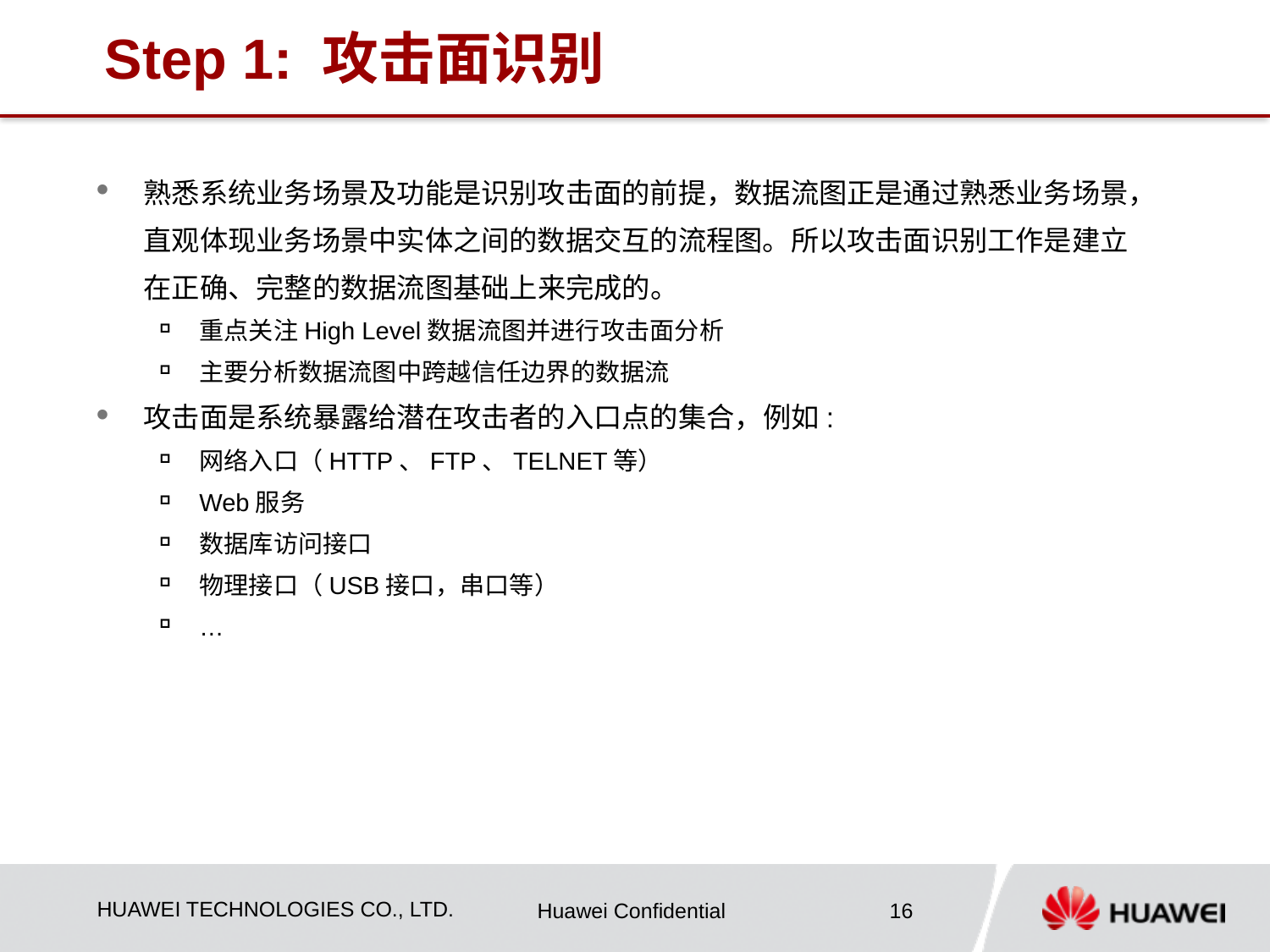

# Step 1: 攻击面识别
熟悉系统业务场景及功能是识别攻击面的前提，数据流图正是通过熟悉业务场景，直观体现业务场景中实体之间的数据交互的流程图。所以攻击面识别工作是建立在正确、完整的数据流图基础上来完成的。
重点关注High Level数据流图并进行攻击面分析
主要分析数据流图中跨越信任边界的数据流
攻击面是系统暴露给潜在攻击者的入口点的集合，例如:
网络入口（HTTP、FTP、TELNET等）
Web服务
数据库访问接口
物理接口（USB接口，串口等）
…